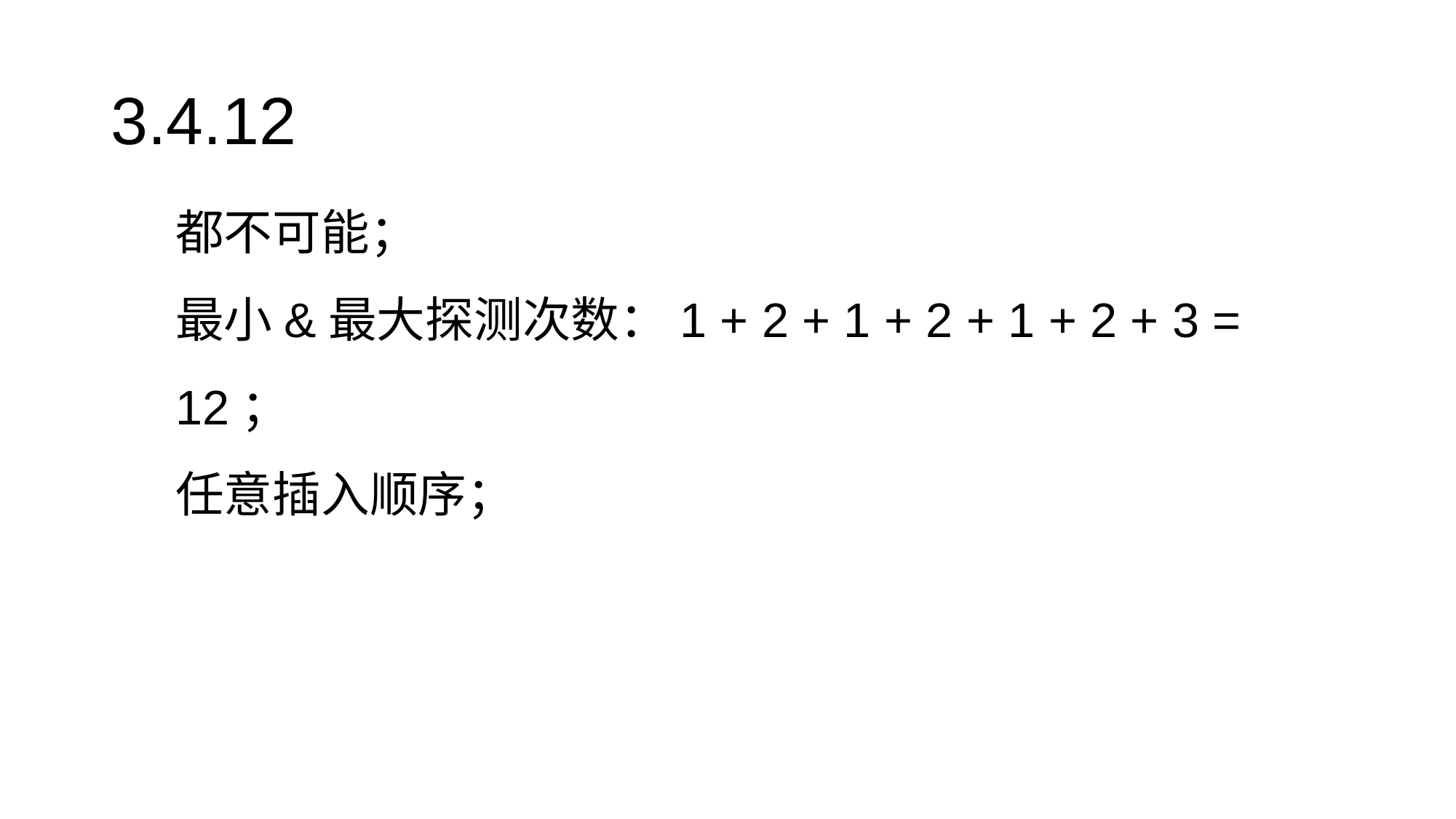

# 3.4.12
都不可能；
最小&最大探测次数：1 + 2 + 1 + 2 + 1 + 2 + 3 = 12；
任意插入顺序；